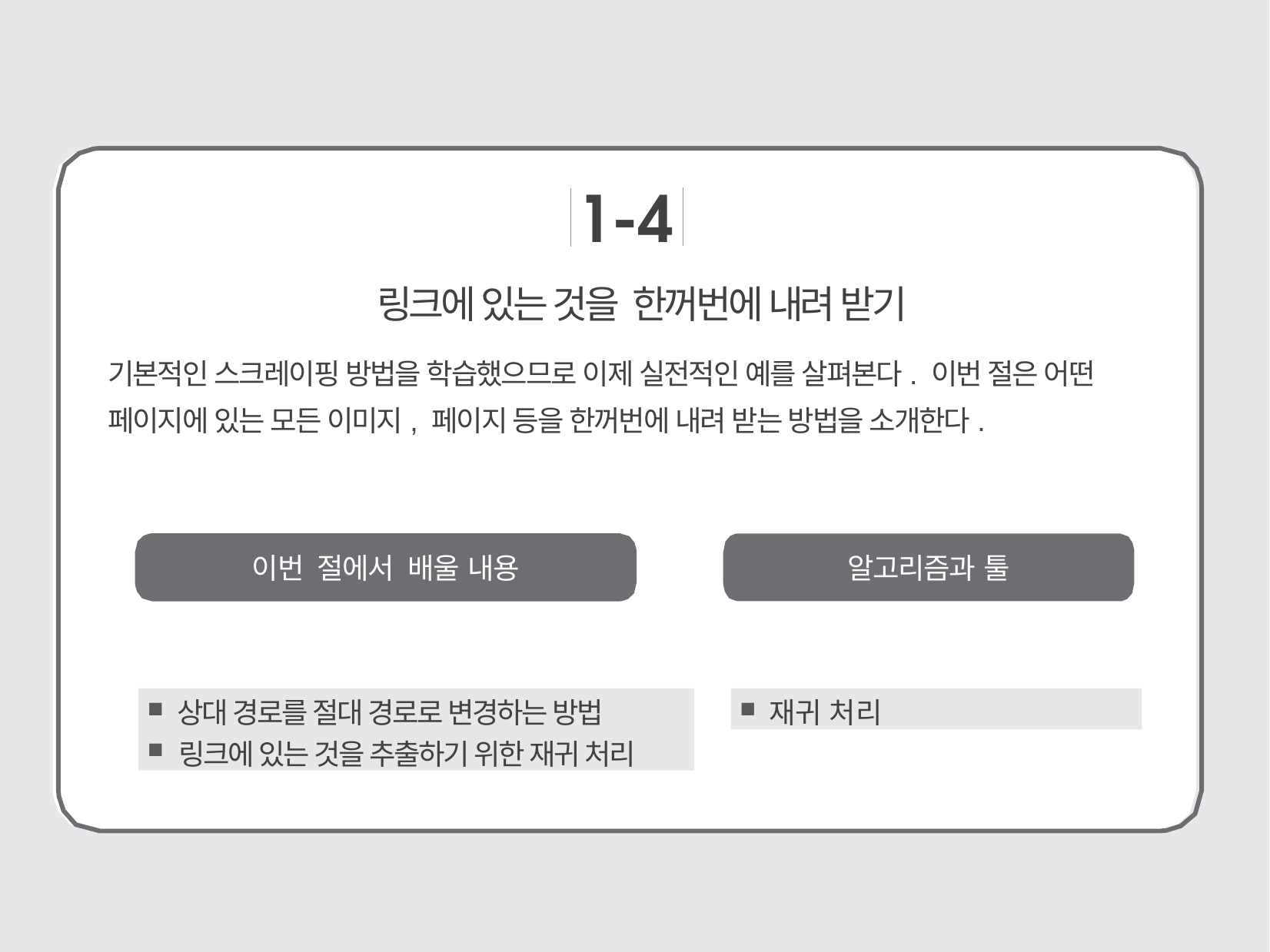

1-4

# 링크에 있는 것을  한꺼번에 내려 받기

기본적인 스크레이핑 방법을 학습했으므로 이제 실전적인 예를 살펴본다. 이번 절은 어떤 페이지에 있는 모든 이미지, 페이지 등을 한꺼번에 내려 받는 방법을 소개한다.
이번  절에서  배울 내용
알고리즘과 툴
 상대 경로를 절대 경로로 변경하는 방법
 링크에 있는 것을 추출하기 위한 재귀 처리
 재귀 처리